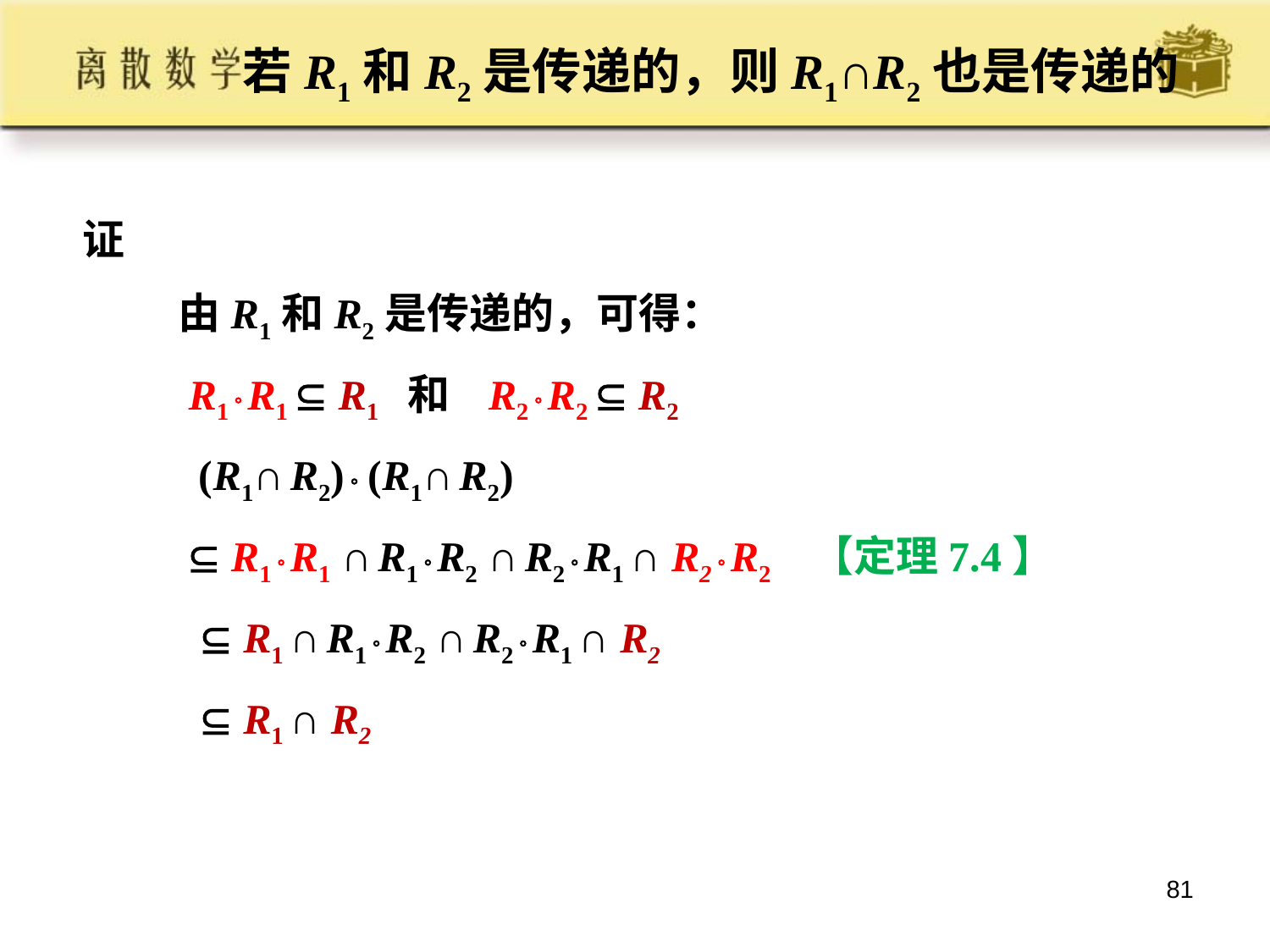

若R1和R2是传递的，则R1∩R2也是传递的
证
         由R1和R2是传递的，可得：
          R1 ° R1 ⊆ R1   和   R2 ° R2 ⊆ R2
           (R1∩ R2) ° (R1∩ R2)
                 ⊆ R1 ° R1 ∩ R1 ° R2 ∩ R2 ° R1 ∩ R2 ° R2     【定理7.4】
           ⊆ R1 ∩ R1 ° R2 ∩ R2 ° R1 ∩ R2
           ⊆ R1 ∩ R2

81